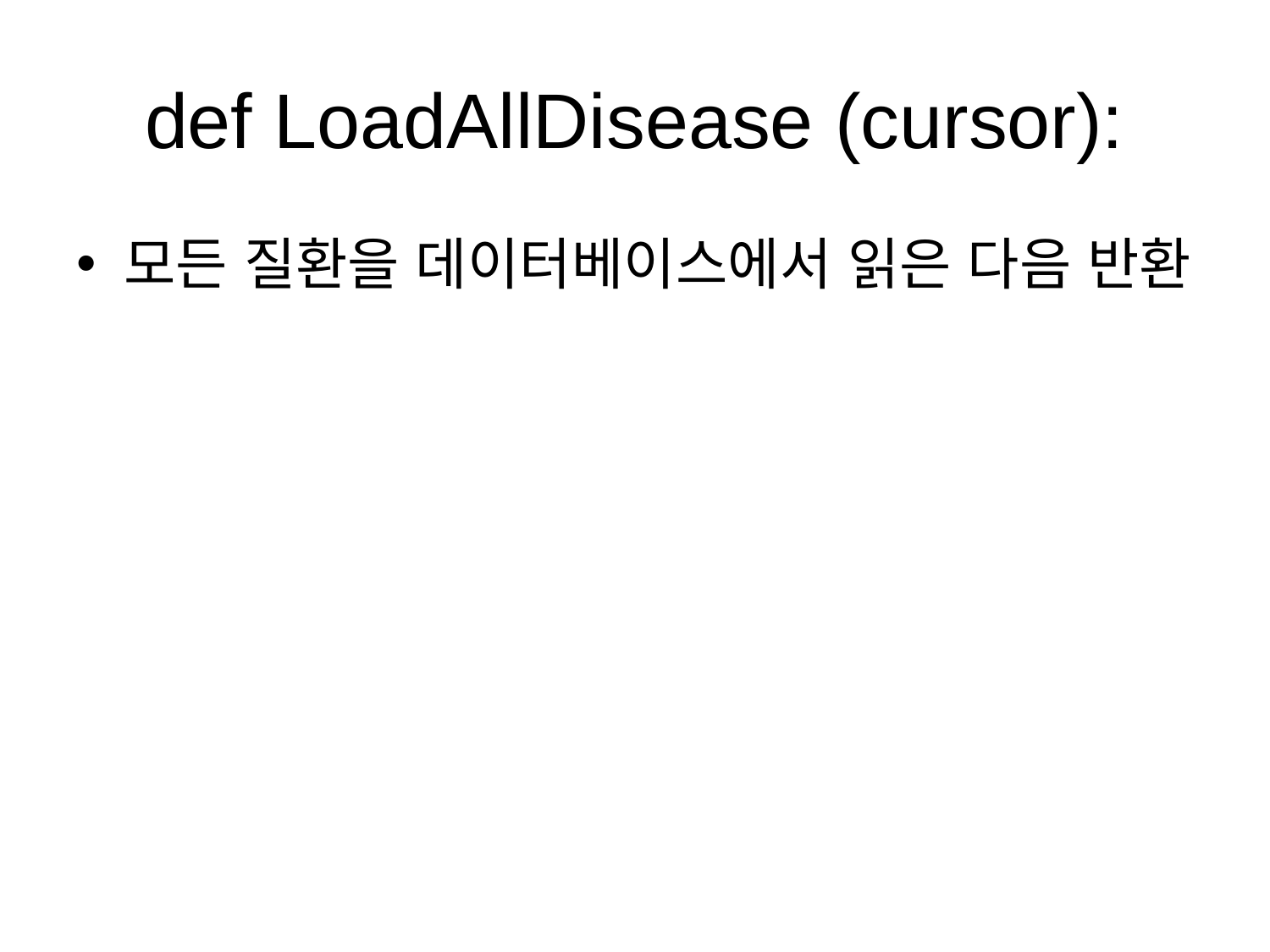

# def LoadAllDisease (cursor):
모든 질환을 데이터베이스에서 읽은 다음 반환